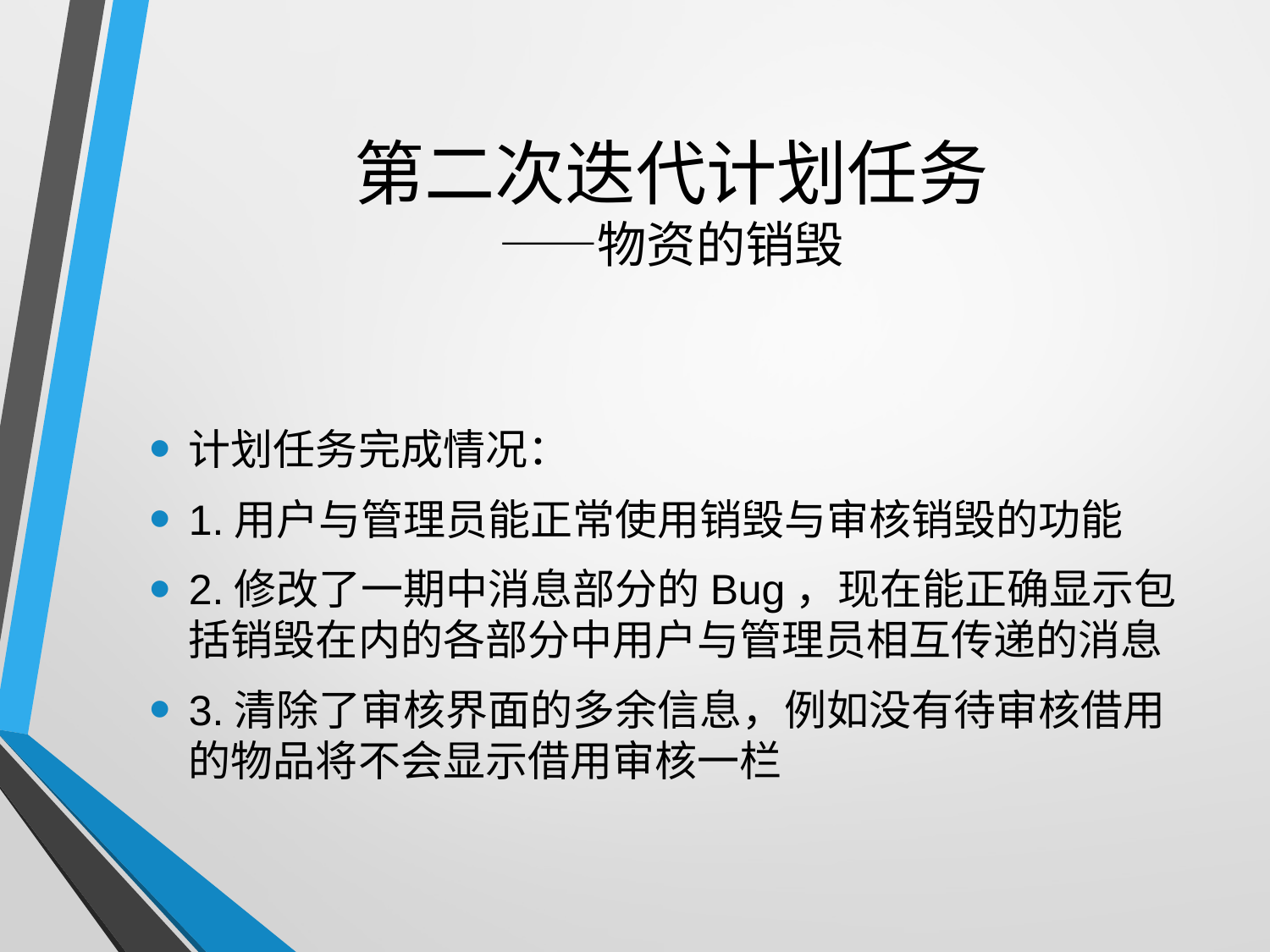

# 第二次迭代计划任务 ——物资的销毁
计划任务完成情况：
1.用户与管理员能正常使用销毁与审核销毁的功能
2.修改了一期中消息部分的Bug，现在能正确显示包括销毁在内的各部分中用户与管理员相互传递的消息
3.清除了审核界面的多余信息，例如没有待审核借用的物品将不会显示借用审核一栏